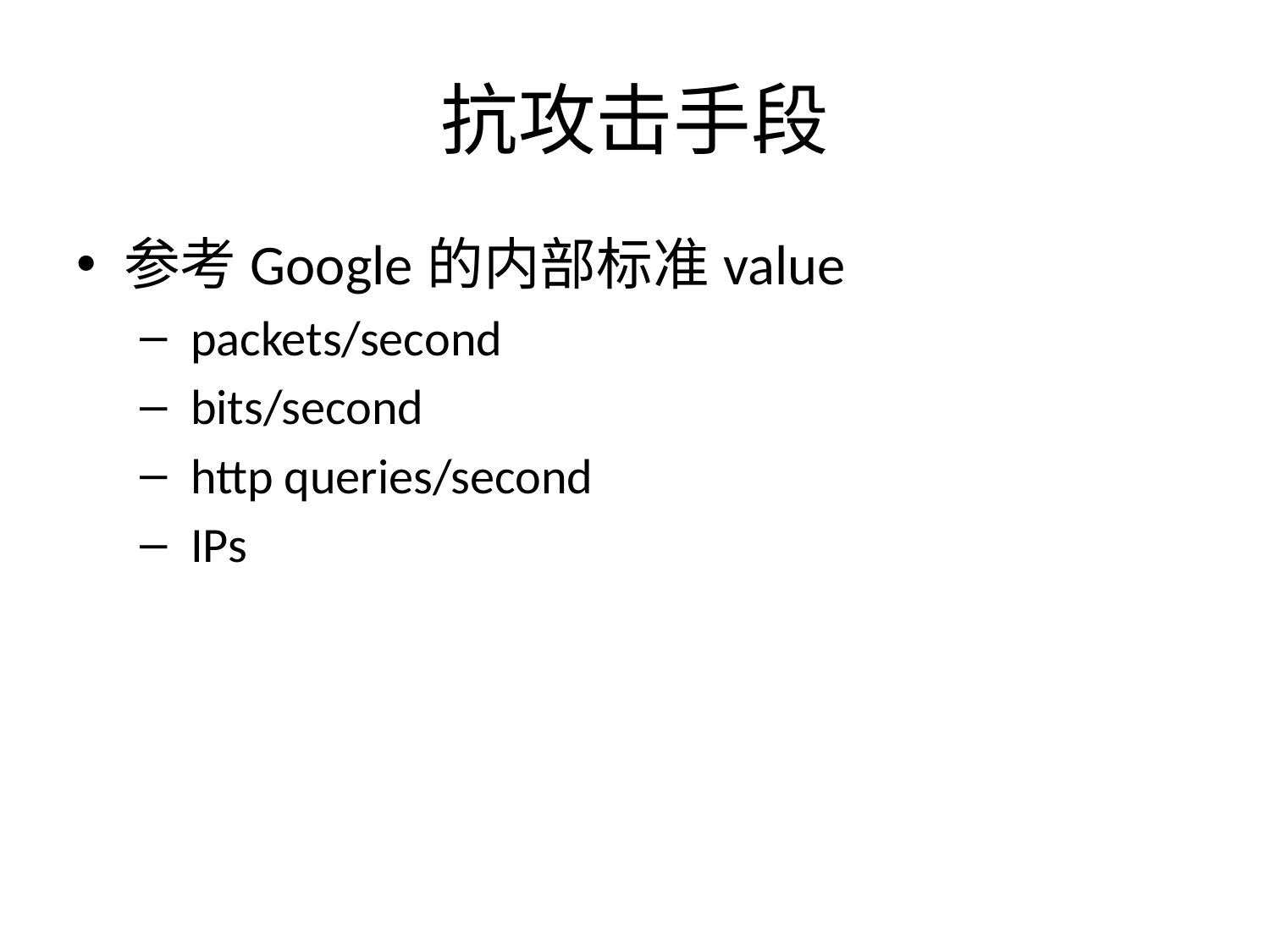

# 抗攻击手段
参考Google的内部标准value
 packets/second
 bits/second
 http queries/second
 IPs